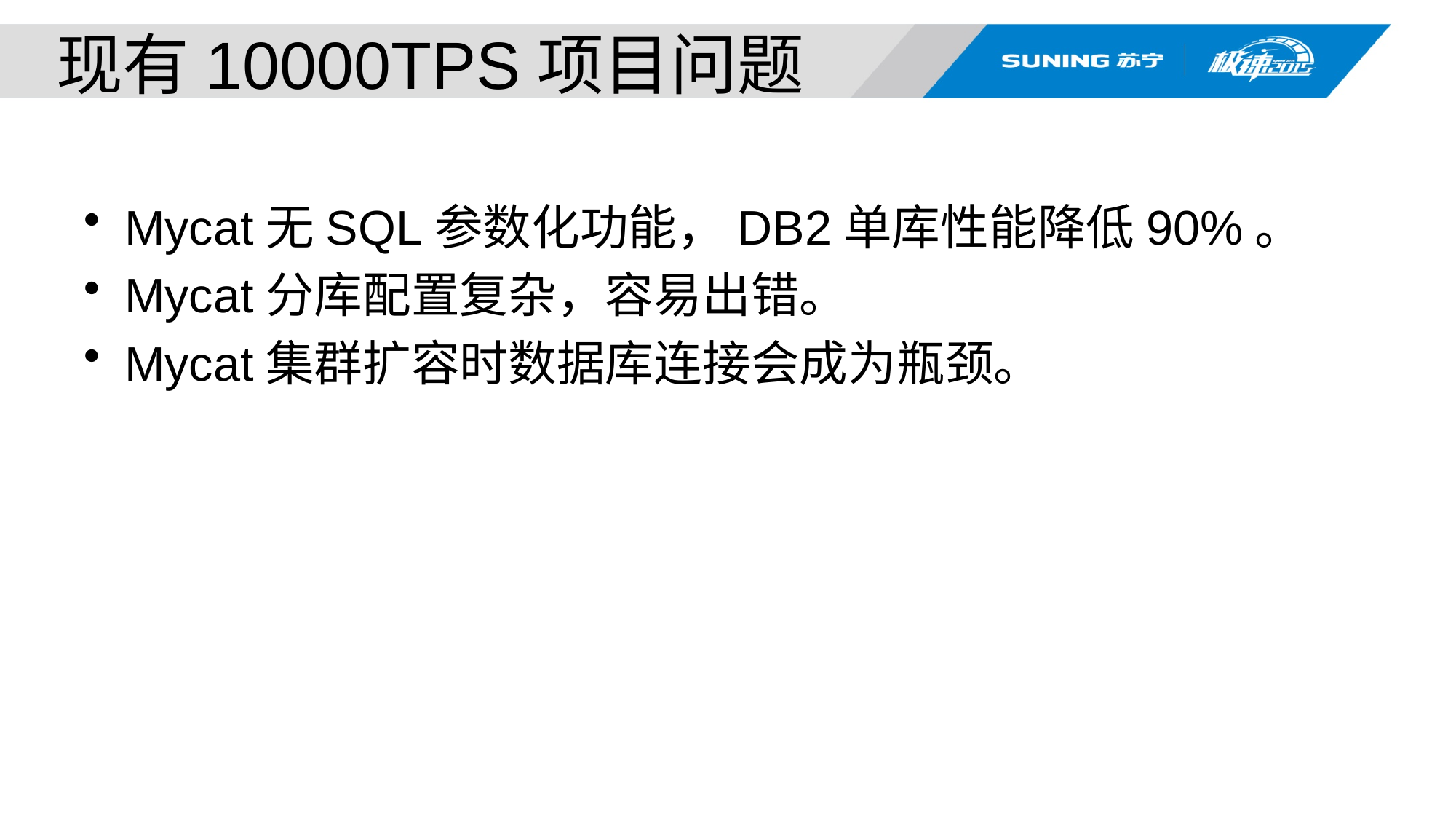

# 现有10000TPS项目问题
Mycat无SQL参数化功能，DB2单库性能降低90%。
Mycat分库配置复杂，容易出错。
Mycat集群扩容时数据库连接会成为瓶颈。